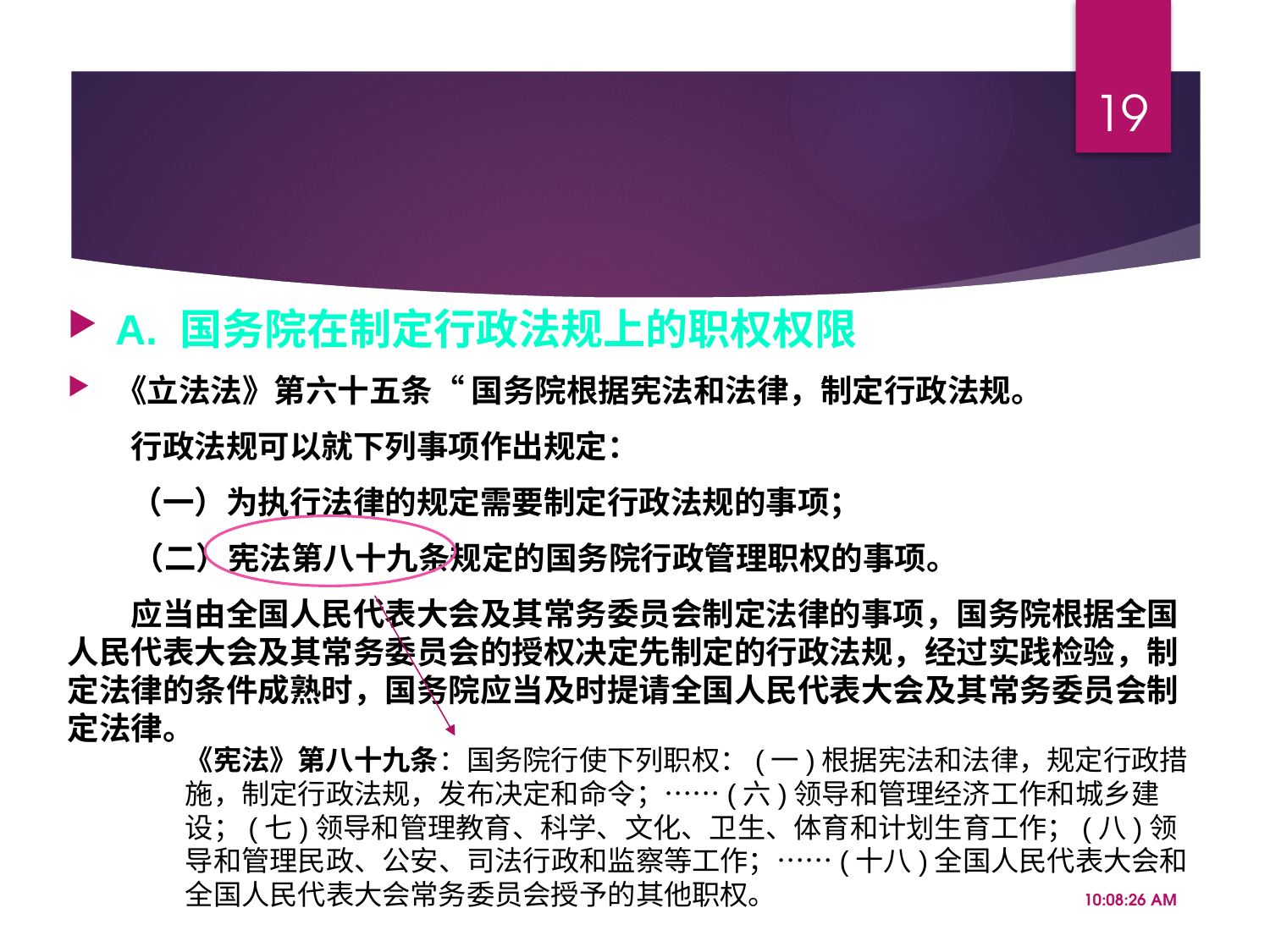

19
#
A. 国务院在制定行政法规上的职权权限
《立法法》第六十五条“ 国务院根据宪法和法律，制定行政法规。
　　行政法规可以就下列事项作出规定：
　　（一）为执行法律的规定需要制定行政法规的事项；
        （二）宪法第八十九条规定的国务院行政管理职权的事项。
　　应当由全国人民代表大会及其常务委员会制定法律的事项，国务院根据全国人民代表大会及其常务委员会的授权决定先制定的行政法规，经过实践检验，制定法律的条件成熟时，国务院应当及时提请全国人民代表大会及其常务委员会制定法律。

《宪法》第八十九条：国务院行使下列职权：(一)根据宪法和法律，规定行政措施，制定行政法规，发布决定和命令；……(六)领导和管理经济工作和城乡建设；(七)领导和管理教育、科学、文化、卫生、体育和计划生育工作；(八)领导和管理民政、公安、司法行政和监察等工作；……(十八)全国人民代表大会和全国人民代表大会常务委员会授予的其他职权。
10:08:26 AM